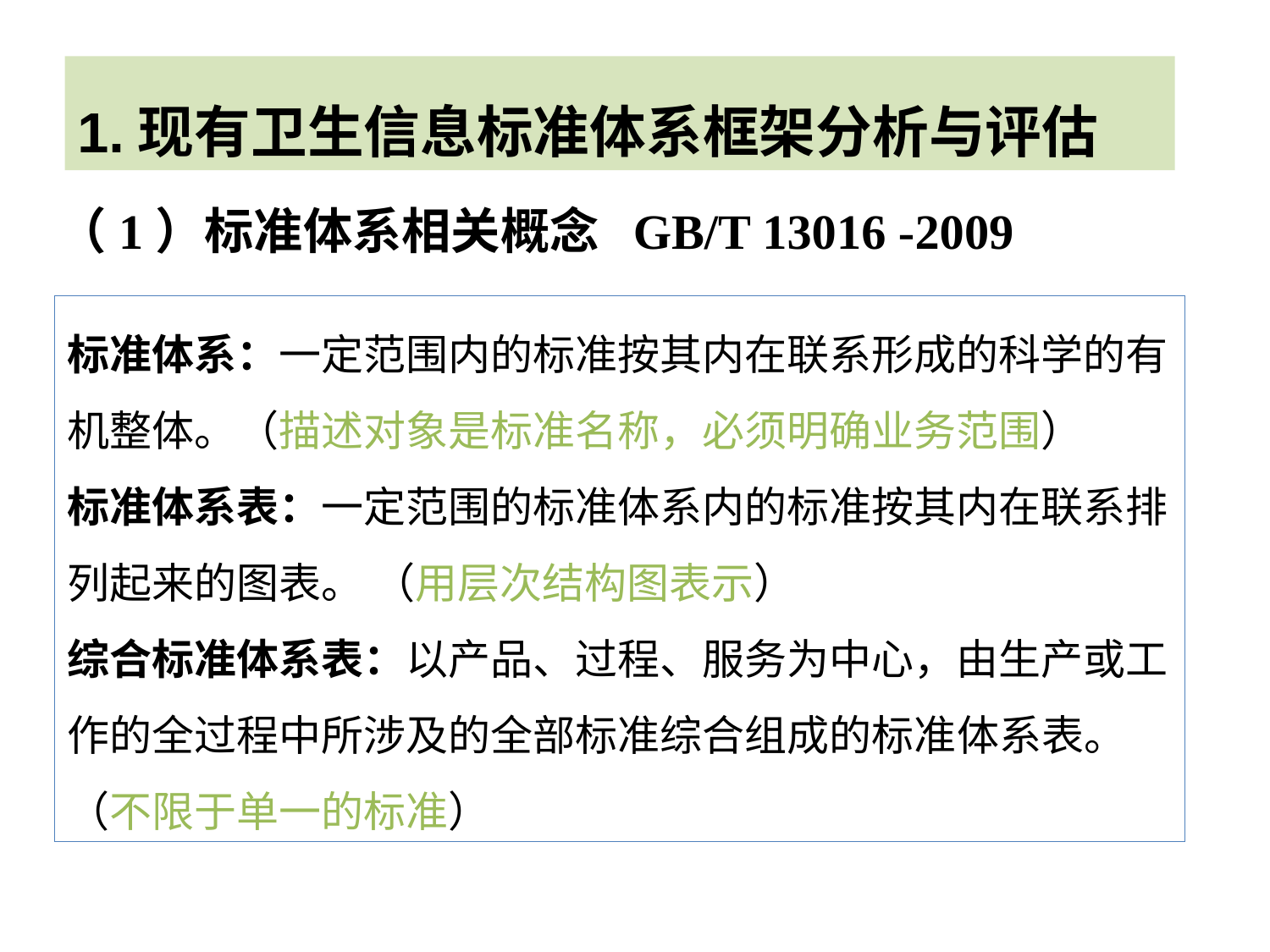

1.现有卫生信息标准体系框架分析与评估
（1）标准体系相关概念  GB/T 13016 -2009
标准体系：一定范围内的标准按其内在联系形成的科学的有机整体。（描述对象是标准名称，必须明确业务范围）
标准体系表：一定范围的标准体系内的标准按其内在联系排列起来的图表。 （用层次结构图表示）
综合标准体系表：以产品、过程、服务为中心，由生产或工作的全过程中所涉及的全部标准综合组成的标准体系表。
（不限于单一的标准）